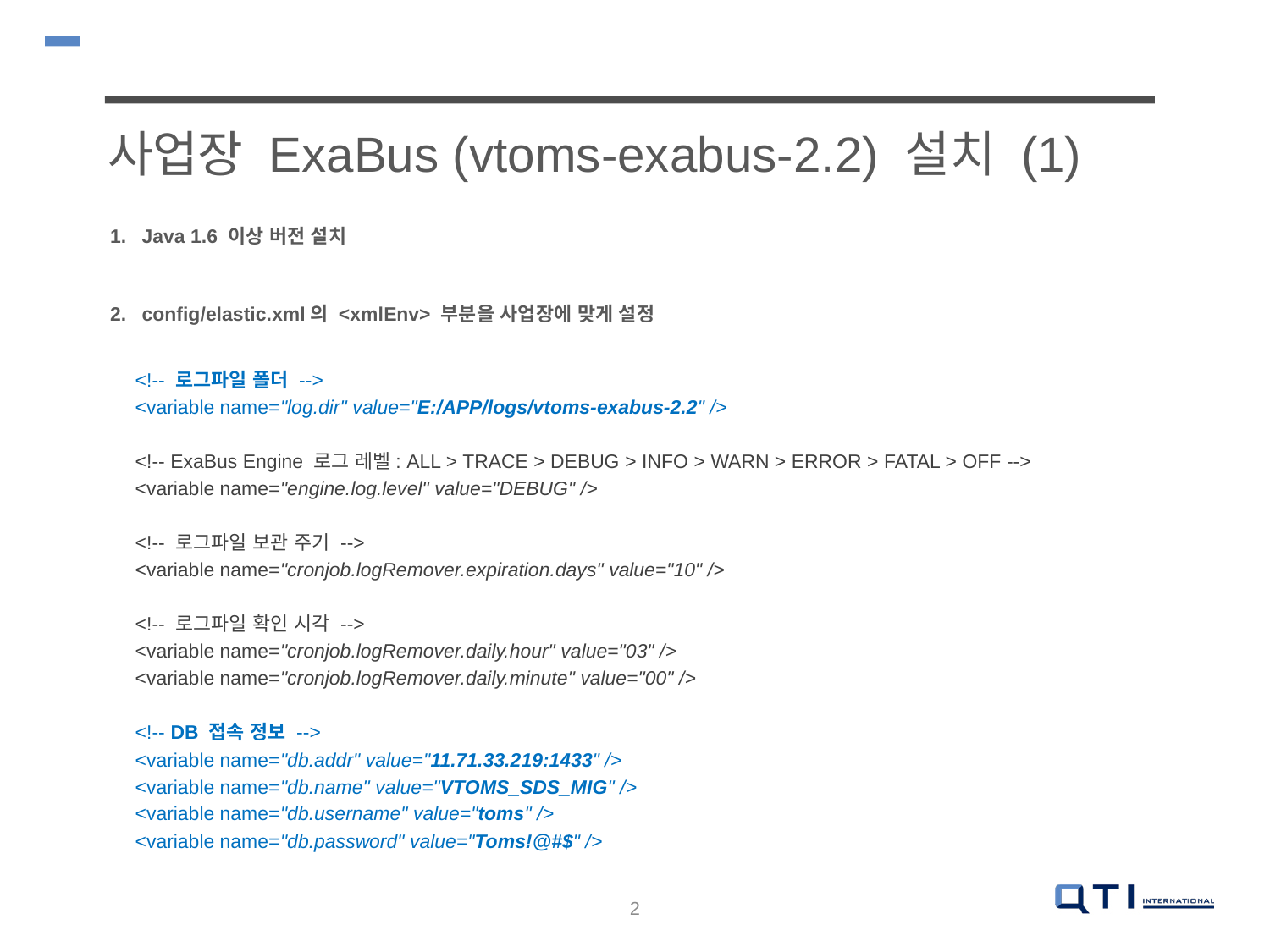

사업장 ExaBus (vtoms-exabus-2.2) 설치 (1)
Java 1.6 이상 버전 설치

config/elastic.xml의 <xmlEnv> 부분을 사업장에 맞게 설정

<!-- 로그파일 폴더 -->
<variable name="log.dir" value="E:/APP/logs/vtoms-exabus-2.2" />

<!-- ExaBus Engine 로그 레벨: ALL > TRACE > DEBUG > INFO > WARN > ERROR > FATAL > OFF -->
<variable name="engine.log.level" value="DEBUG" />

<!-- 로그파일 보관 주기 -->
<variable name="cronjob.logRemover.expiration.days" value="10" />

<!-- 로그파일 확인 시각 -->
<variable name="cronjob.logRemover.daily.hour" value="03" />
<variable name="cronjob.logRemover.daily.minute" value="00" />

<!-- DB 접속 정보 -->
<variable name="db.addr" value="11.71.33.219:1433" />
<variable name="db.name" value="VTOMS_SDS_MIG" />
<variable name="db.username" value="toms" />
<variable name="db.password" value="Toms!@#$" />

2